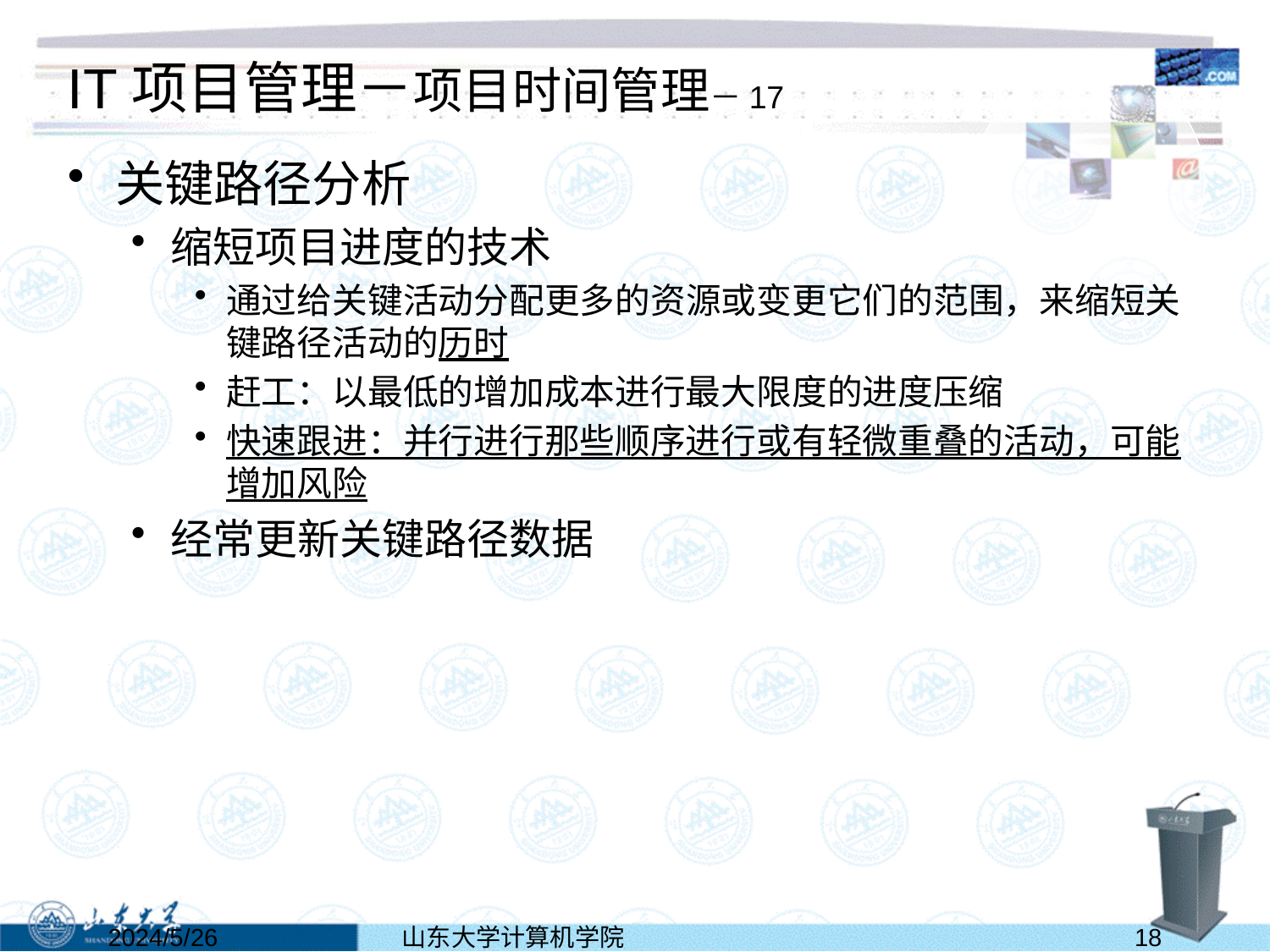

# IT项目管理－项目时间管理－17
关键路径分析
缩短项目进度的技术
通过给关键活动分配更多的资源或变更它们的范围，来缩短关键路径活动的历时
赶工：以最低的增加成本进行最大限度的进度压缩
快速跟进：并行进行那些顺序进行或有轻微重叠的活动，可能增加风险
经常更新关键路径数据
2024/5/26
山东大学计算机学院人机交互与虚拟现实实验室
18